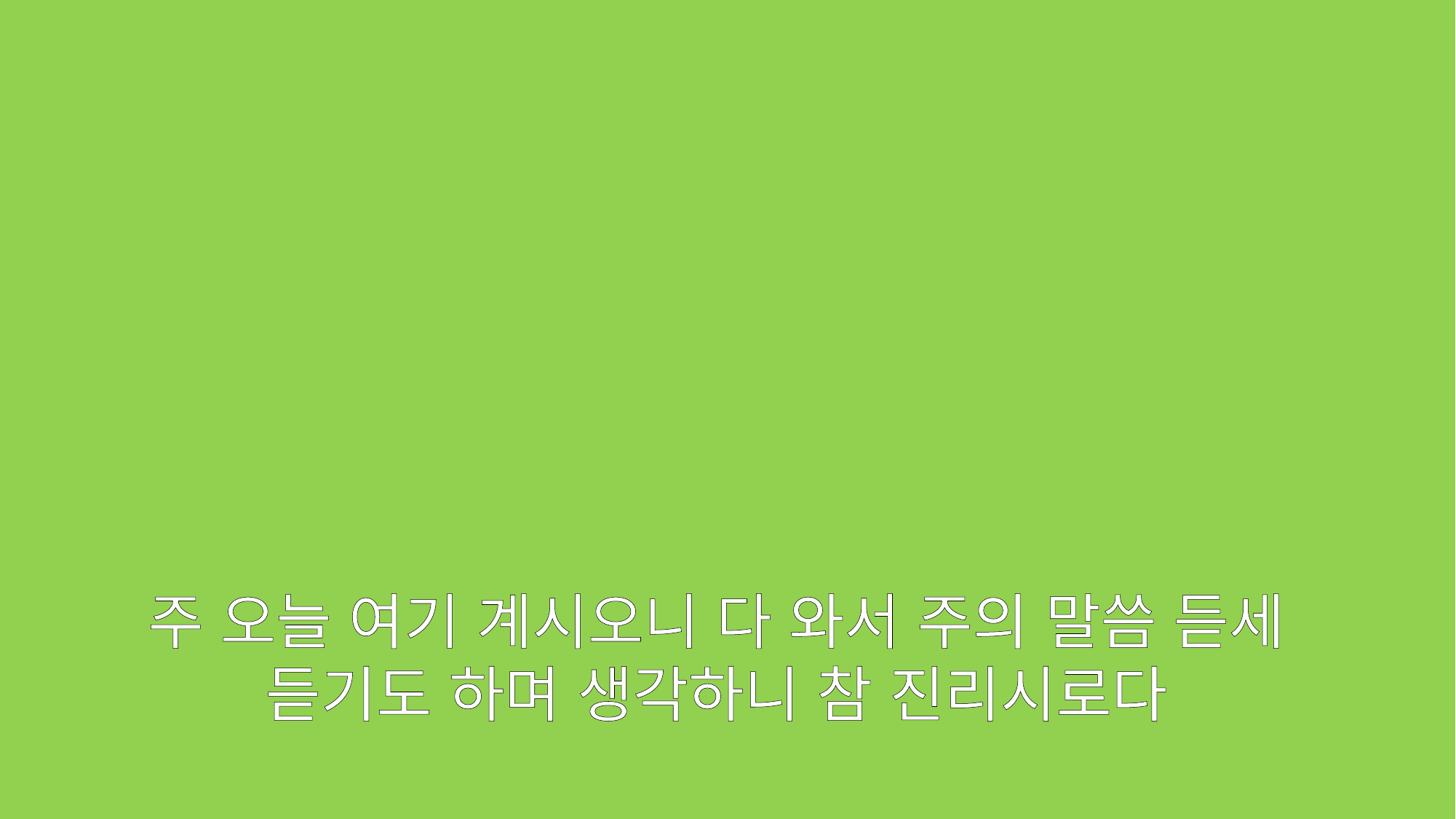

주 오늘 여기 계시오니 다 와서 주의 말씀 듣세
듣기도 하며 생각하니 참 진리시로다